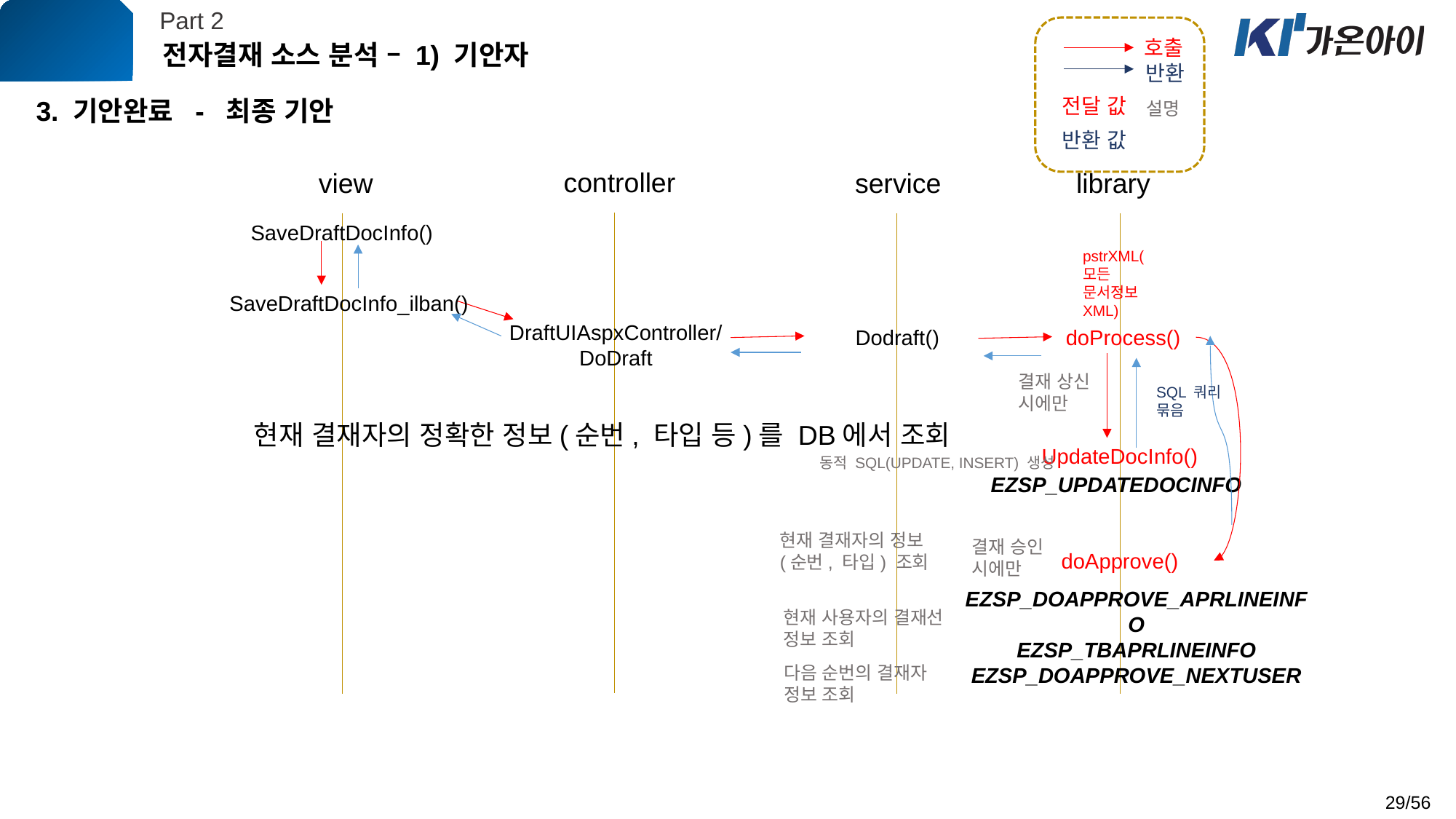

Part 2

호출
전자결재 소스 분석 – 1) 기안자
반환
전달 값
3. 기안완료  -  최종 기안
설명
반환 값
controller
view
service
library
SaveDraftDocInfo()
pstrXML(모든 문서정보 XML)
SaveDraftDocInfo_ilban()
DraftUIAspxController/
DoDraft
doProcess()
Dodraft()
결재 상신 시에만
SQL 쿼리 묶음
현재 결재자의 정확한 정보(순번, 타입 등)를 DB에서 조회
UpdateDocInfo()
동적 SQL(UPDATE, INSERT) 생성
EZSP_UPDATEDOCINFO
현재 결재자의 정보(순번, 타입) 조회
결재 승인 시에만
doApprove()
EZSP_DOAPPROVE_APRLINEINFO
EZSP_TBAPRLINEINFO
EZSP_DOAPPROVE_NEXTUSER
현재 사용자의 결재선 정보 조회
다음 순번의 결재자 정보 조회
29/56